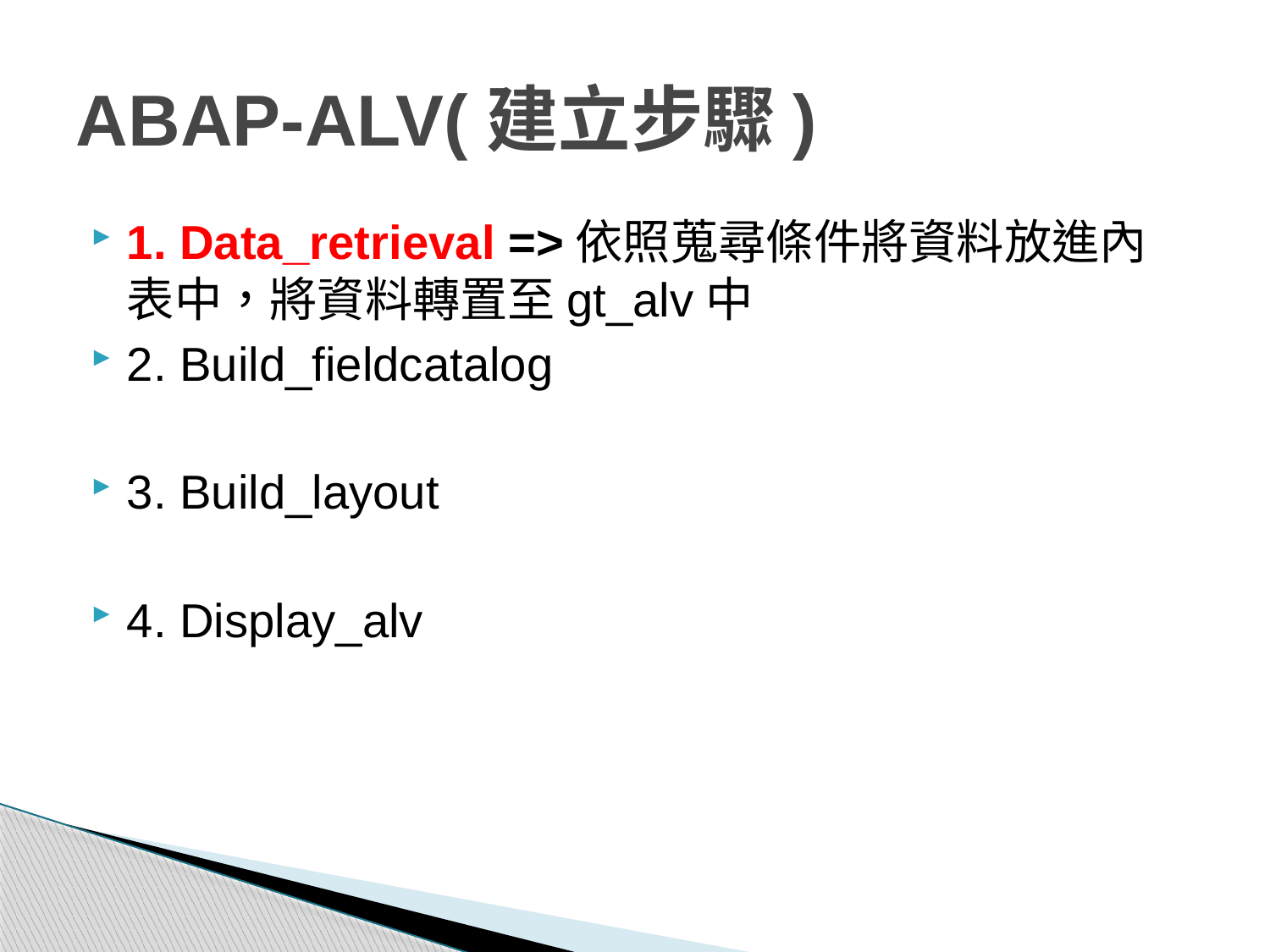

# ABAP-ALV(建立步驟)
1. Data_retrieval =>依照蒐尋條件將資料放進內表中，將資料轉置至gt_alv中
2. Build_fieldcatalog

3. Build_layout

4. Display_alv